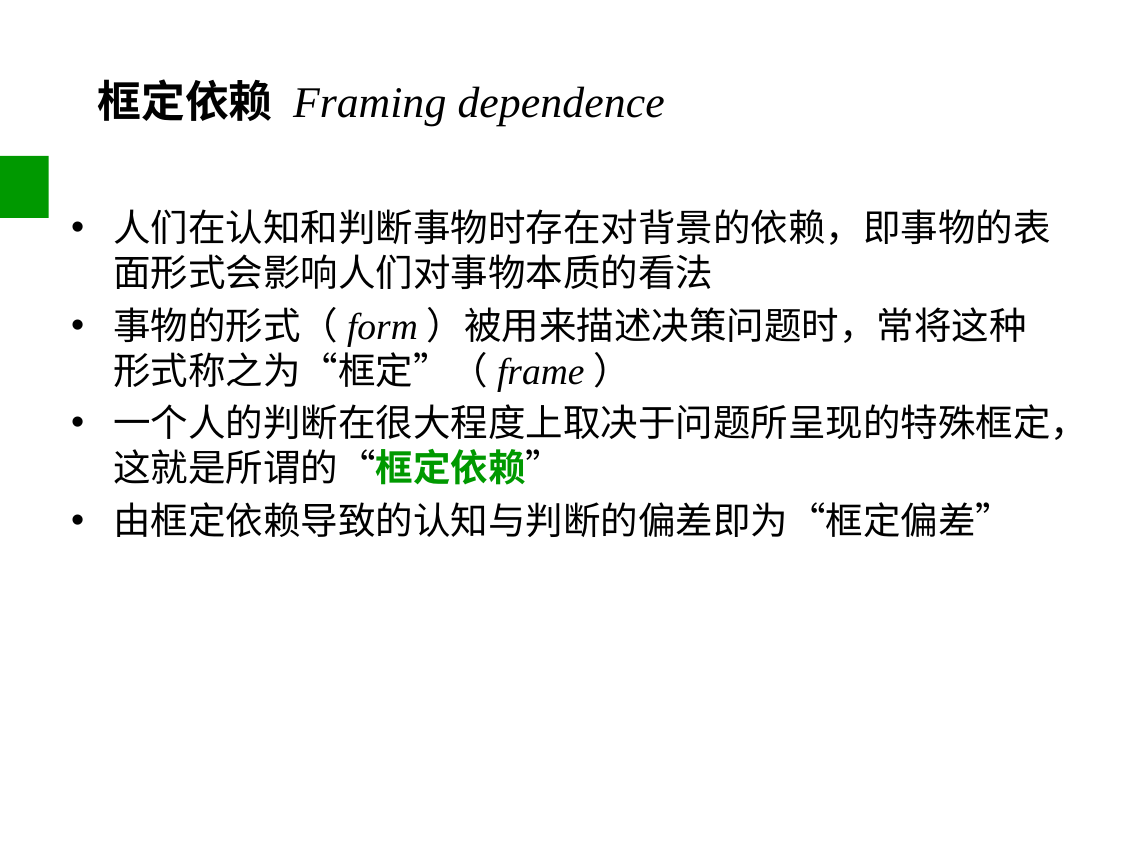

# 框定依赖 Framing dependence

人们在认知和判断事物时存在对背景的依赖，即事物的表面形式会影响人们对事物本质的看法
事物的形式（form）被用来描述决策问题时，常将这种形式称之为“框定”（frame）
一个人的判断在很大程度上取决于问题所呈现的特殊框定，这就是所谓的“框定依赖”
由框定依赖导致的认知与判断的偏差即为“框定偏差”

43